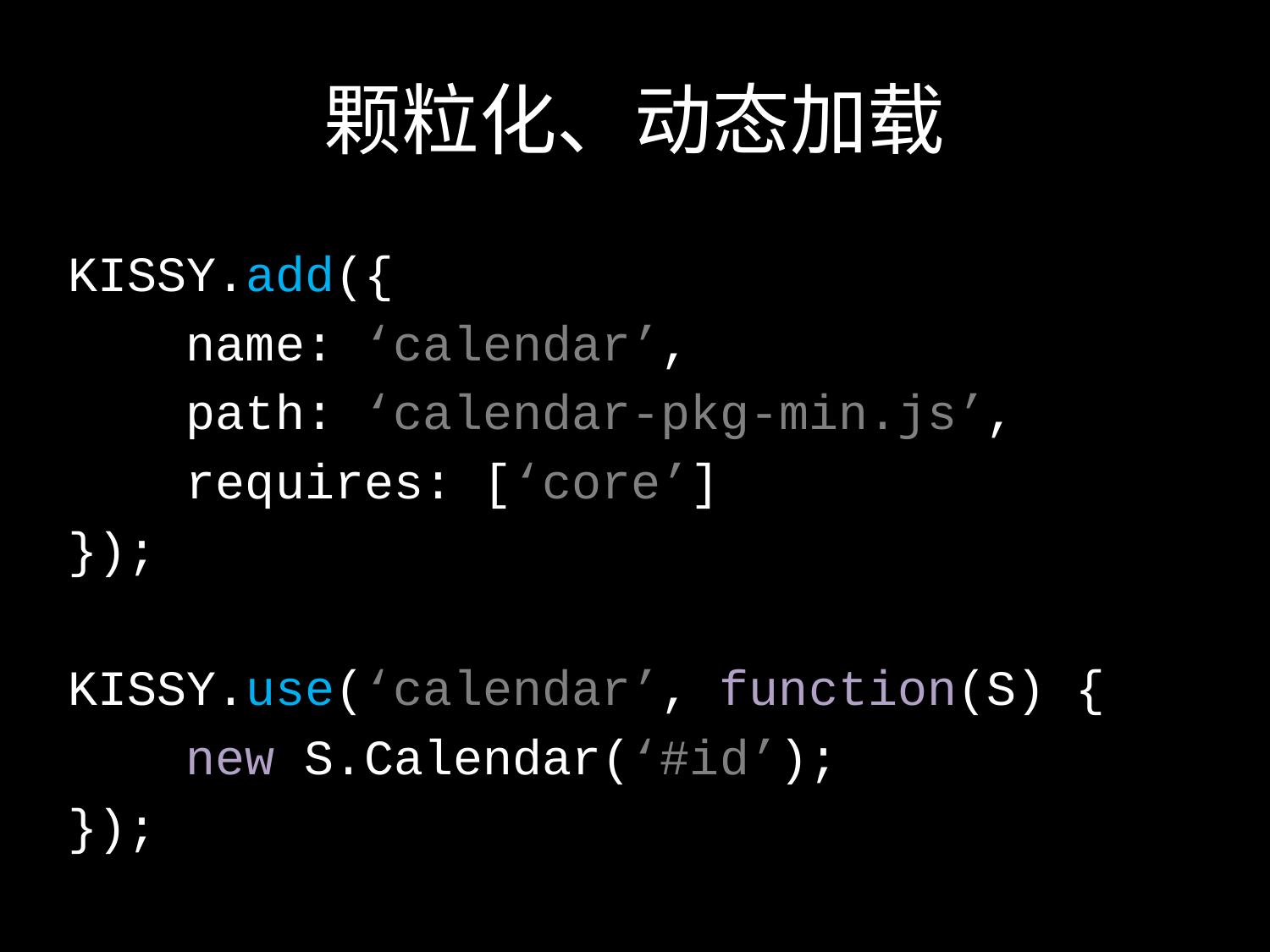

# 颗粒化、动态加载
KISSY.add({
    name: ‘calendar’,
    path: ‘calendar-pkg-min.js’,
    requires: [‘core’]
});

KISSY.use(‘calendar’, function(S) {
    new S.Calendar(‘#id’);
});